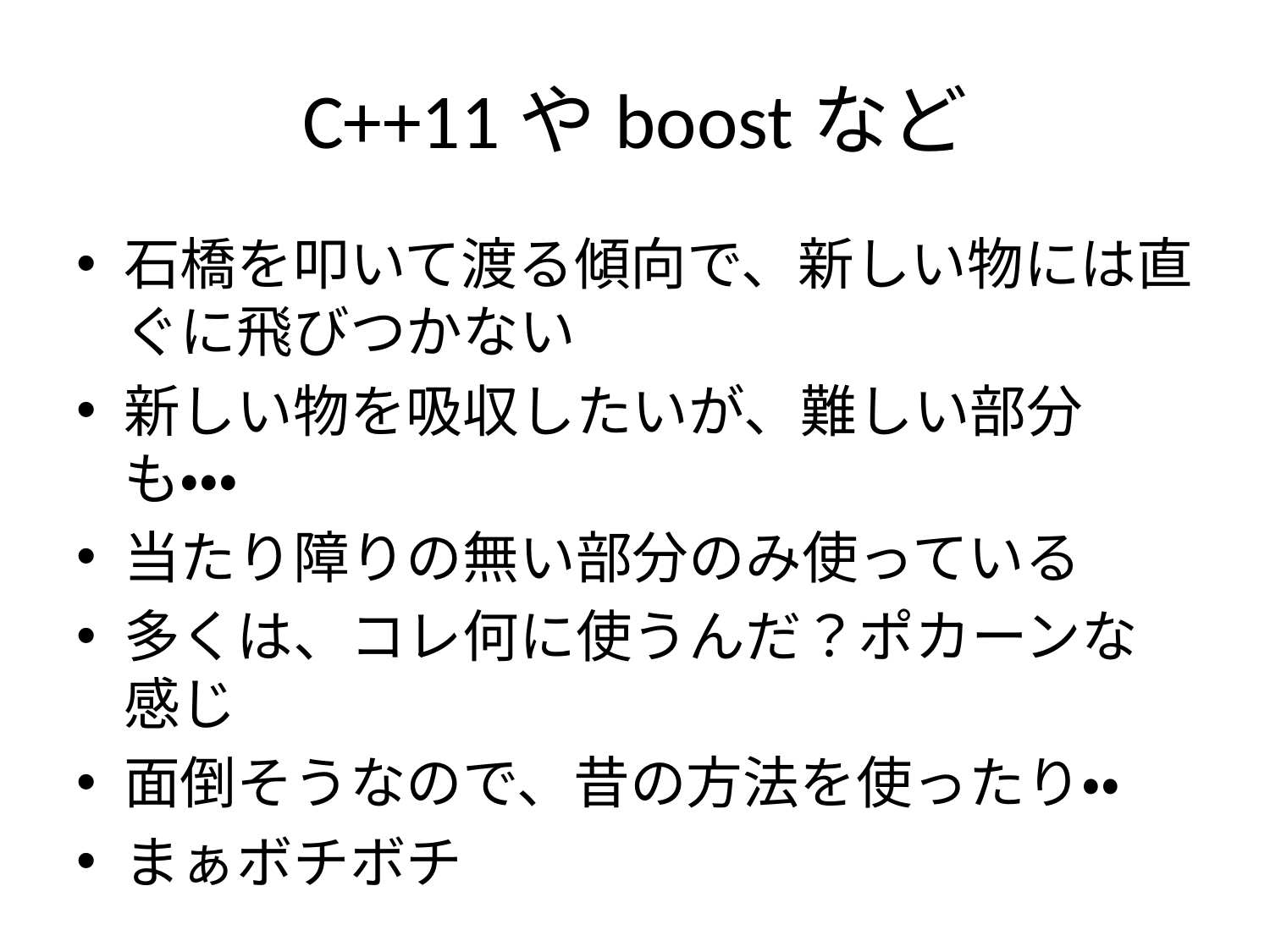

# C++11やboostなど
石橋を叩いて渡る傾向で、新しい物には直ぐに飛びつかない
新しい物を吸収したいが、難しい部分も・・・
当たり障りの無い部分のみ使っている
多くは、コレ何に使うんだ？ポカーンな感じ
面倒そうなので、昔の方法を使ったり・・
まぁボチボチ